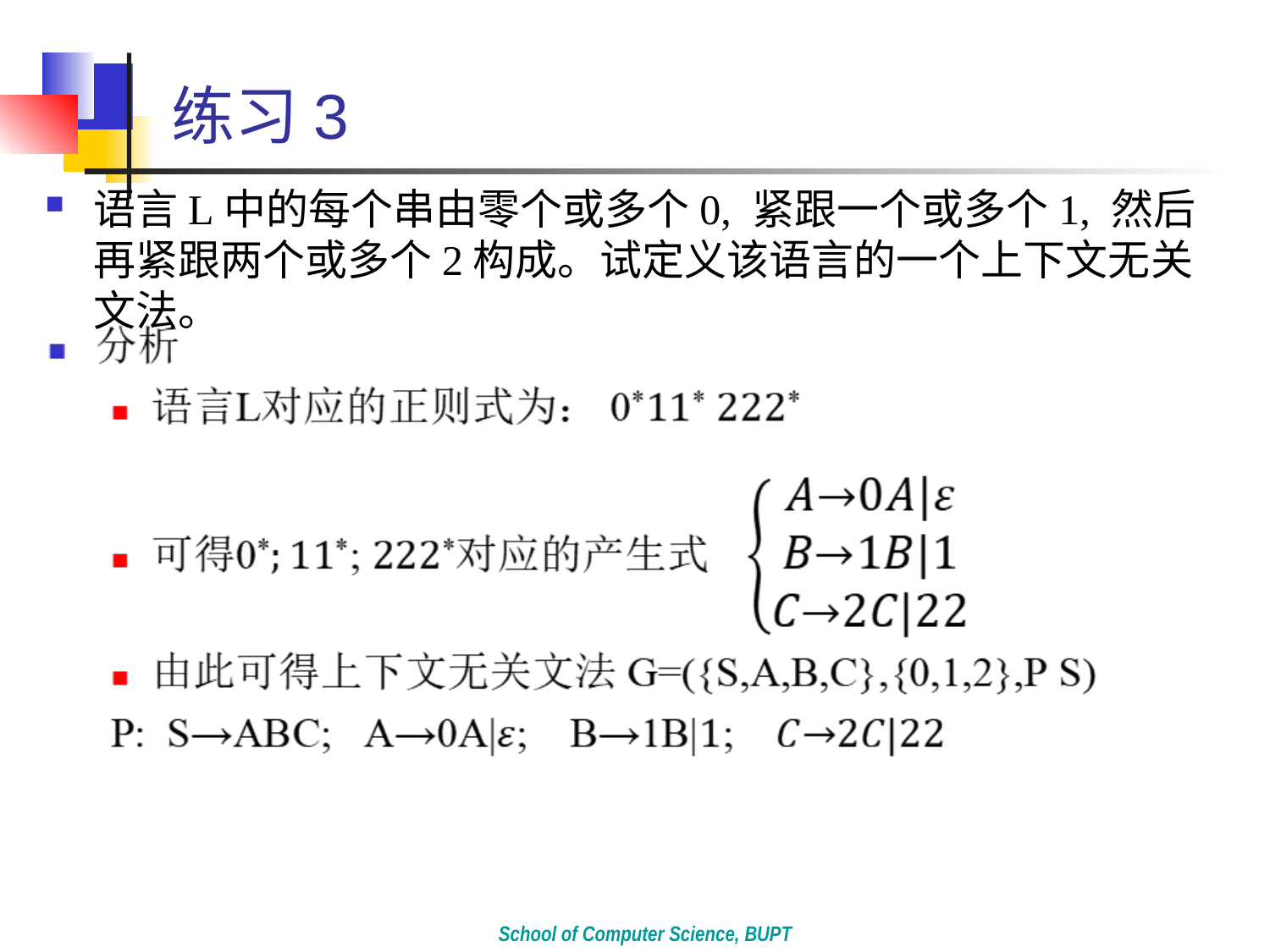

# 练习3
语言L中的每个串由零个或多个0, 紧跟一个或多个1, 然后再紧跟两个或多个2构成。试定义该语言的一个上下文无关文法。

School of Computer Science, BUPT
8